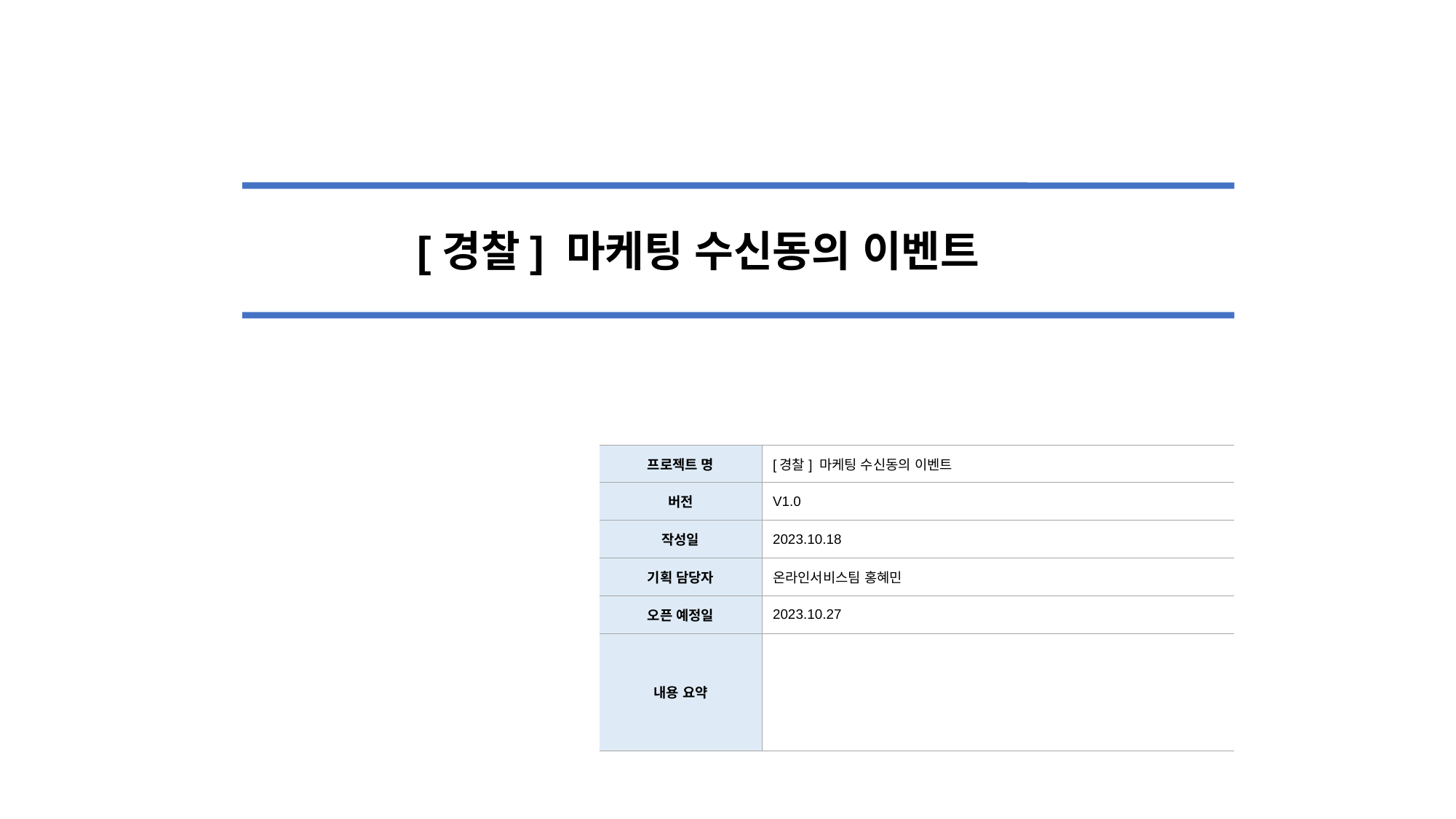

[경찰] 마케팅 수신동의 이벤트

| 프로젝트 명 | [경찰] 마케팅 수신동의 이벤트 |
| --- | --- |
| 버전 | V1.0 |
| 작성일 | 2023.10.18 |
| 기획 담당자 | 온라인서비스팀 홍혜민 |
| 오픈 예정일 | 2023.10.27 |
| 내용 요약 |  |